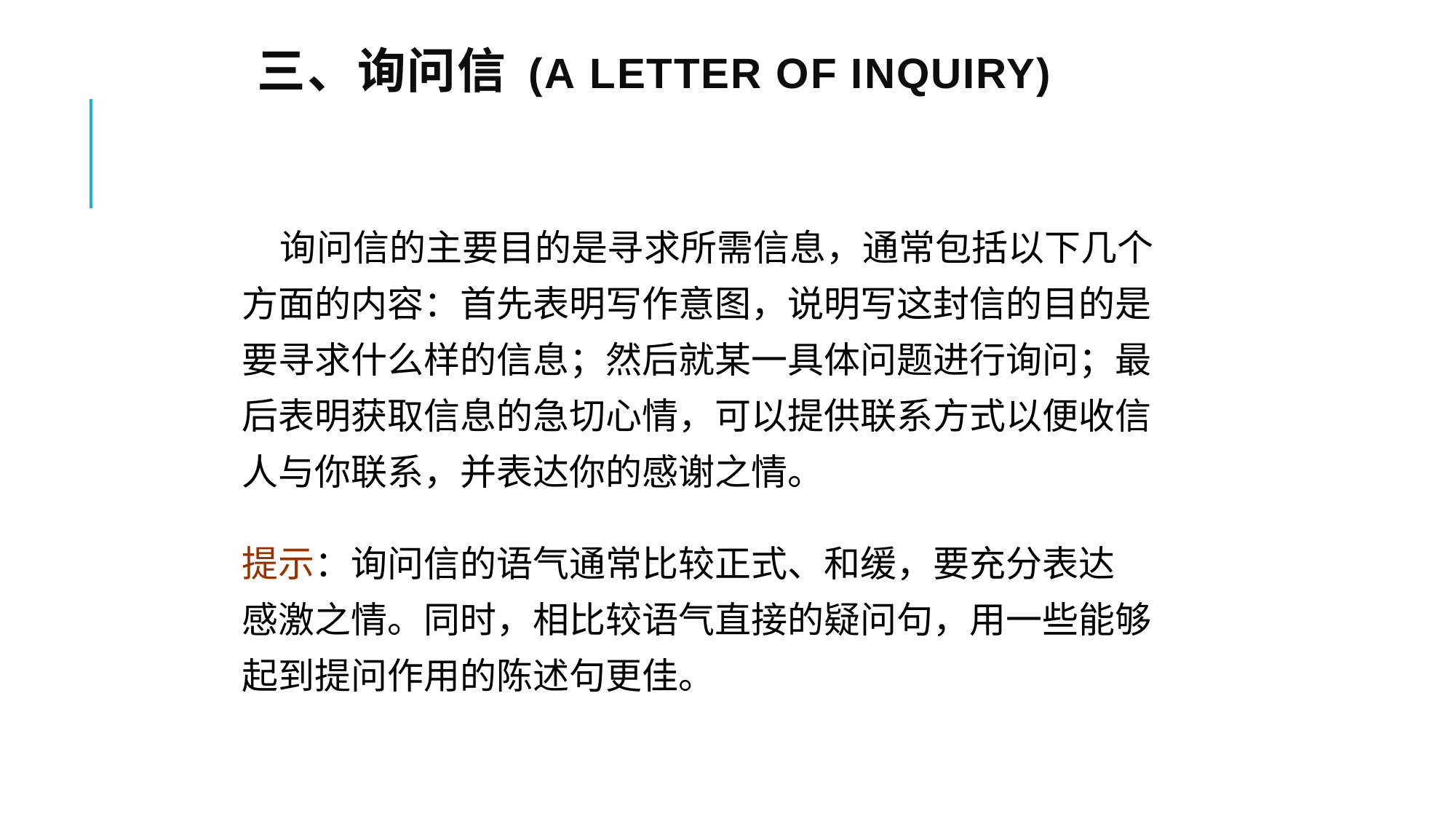

# 三、询问信 (A Letter of Inquiry)

       询问信的主要目的是寻求所需信息，通常包括以下几个
方面的内容：首先表明写作意图，说明写这封信的目的是
要寻求什么样的信息；然后就某一具体问题进行询问；最
后表明获取信息的急切心情，可以提供联系方式以便收信
人与你联系，并表达你的感谢之情。
提示：询问信的语气通常比较正式、和缓，要充分表达
感激之情。同时，相比较语气直接的疑问句，用一些能够
起到提问作用的陈述句更佳。